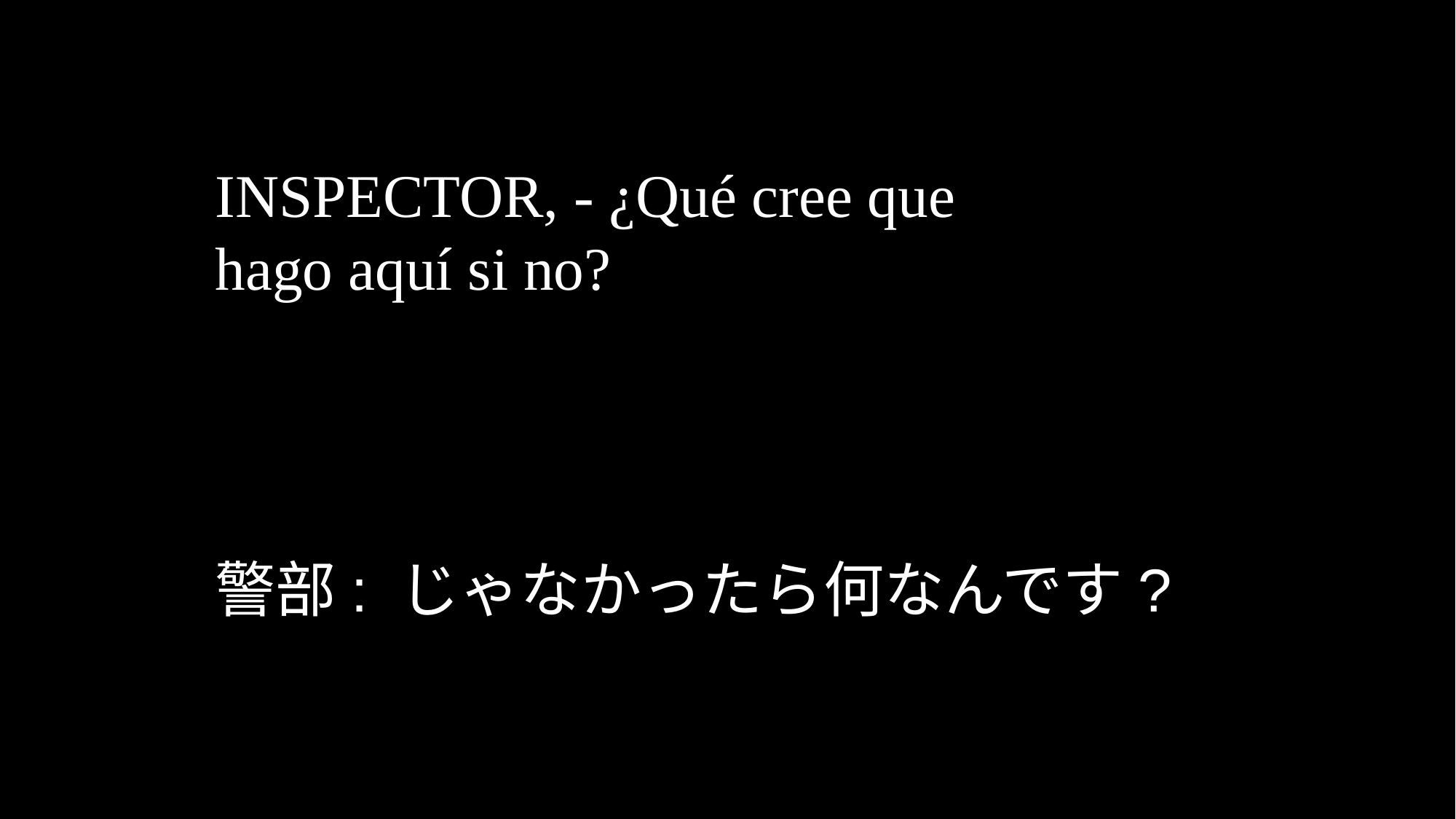

INSPECTOR, - ¿Qué cree que hago aquí si no?

警部: じゃなかったら何なんです?